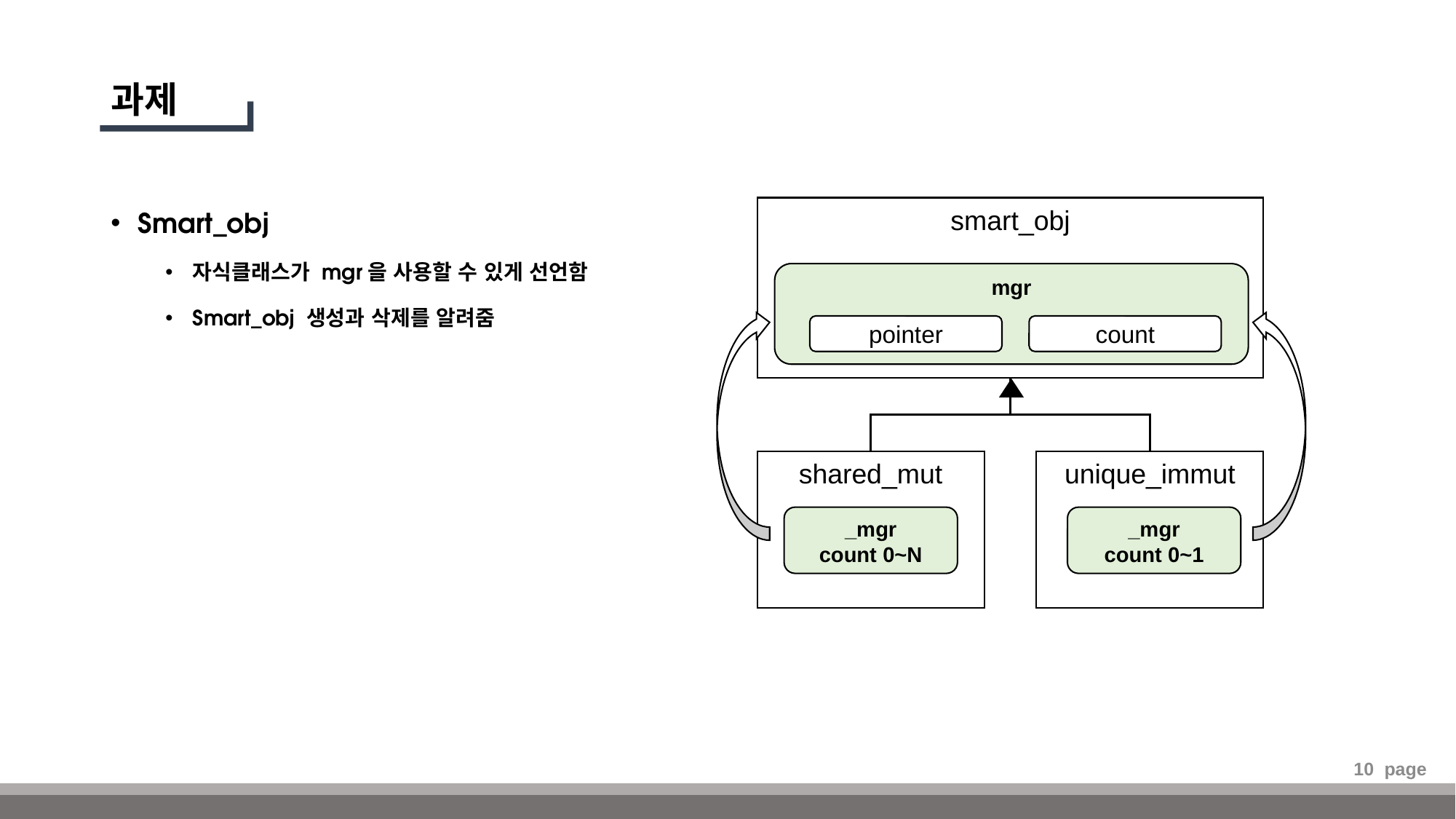

# 과제

Smart_obj
자식클래스가 mgr을 사용할 수 있게 선언함
Smart_obj 생성과 삭제를 알려줌

smart_obj
mgr

pointer
count

unique_immut
shared_mut
_mgr
count 0~N
_mgr
count 0~1
10